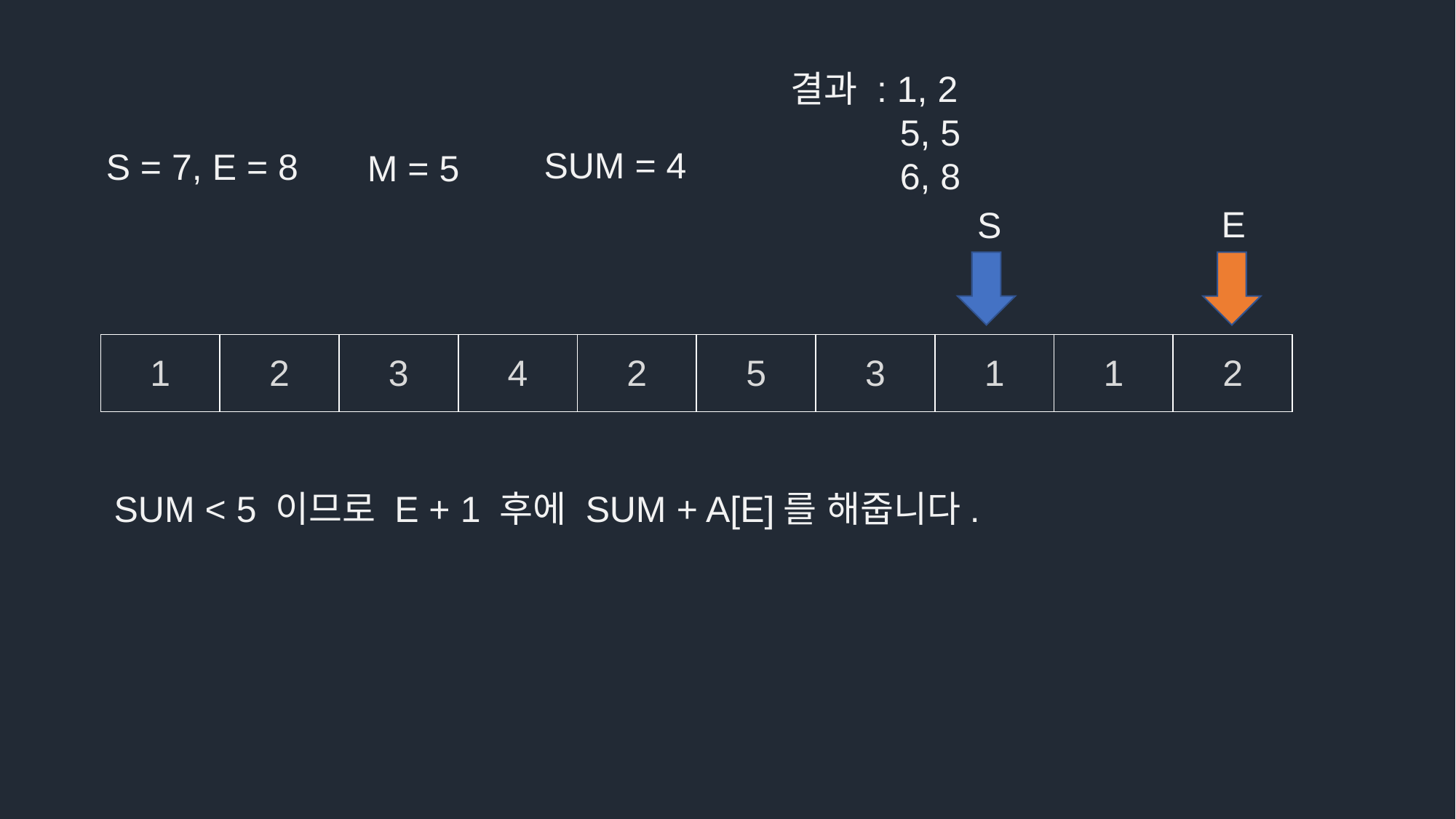

결과 : 1, 2
	5, 5
	6, 8
SUM = 4
S = 7, E = 8
M = 5
E
S

| 1 | 2 | 3 | 4 | 2 | 5 | 3 | 1 | 1 | 2 |
| --- | --- | --- | --- | --- | --- | --- | --- | --- | --- |
SUM < 5 이므로 E + 1 후에 SUM + A[E]를 해줍니다.